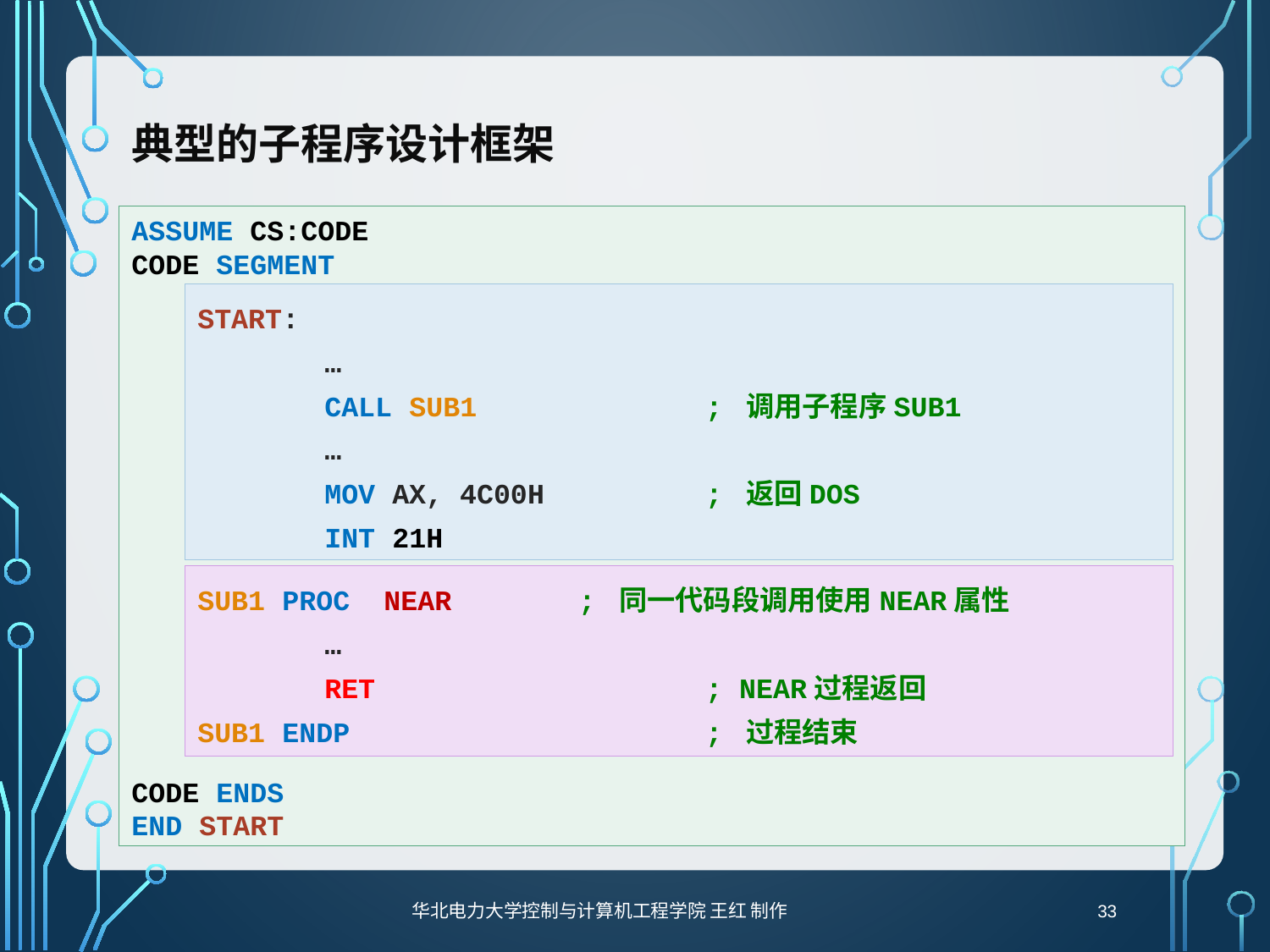

# 典型的子程序设计框架
ASSUME CS:CODE
CODE SEGMENT

CODE ENDS
END START
START:
	…
	CALL SUB1		; 调用子程序SUB1
	…
	MOV AX, 4C00H		; 返回DOS
	INT 21H
SUB1 PROC  NEAR       	; 同一代码段调用使用NEAR属性
	…
	RET			; NEAR过程返回
SUB1 ENDP			; 过程结束
33
华北电力大学控制与计算机工程学院 王红 制作